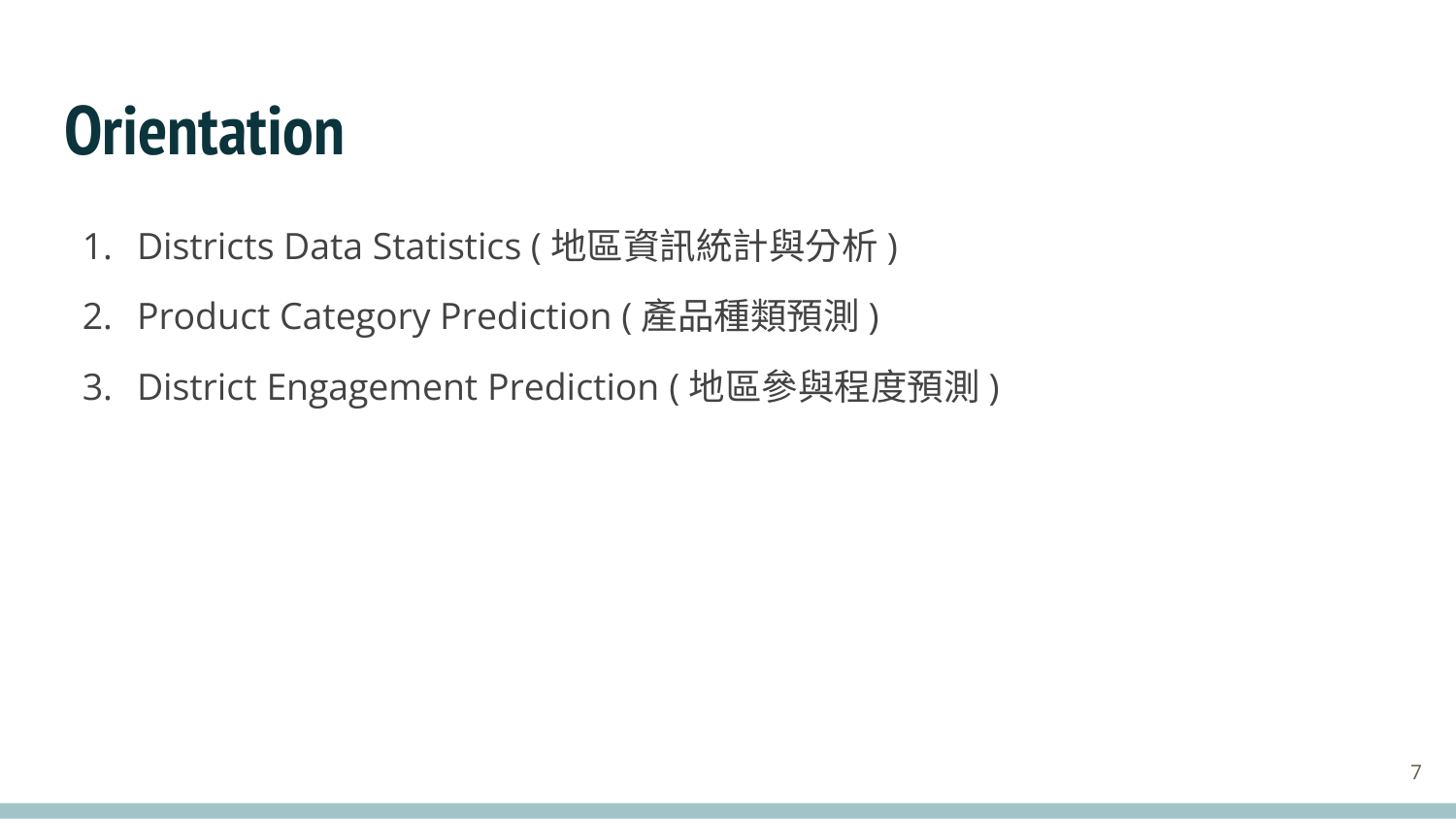

# Orientation
Districts Data Statistics (地區資訊統計與分析)
Product Category Prediction (產品種類預測)
District Engagement Prediction (地區參與程度預測)
7